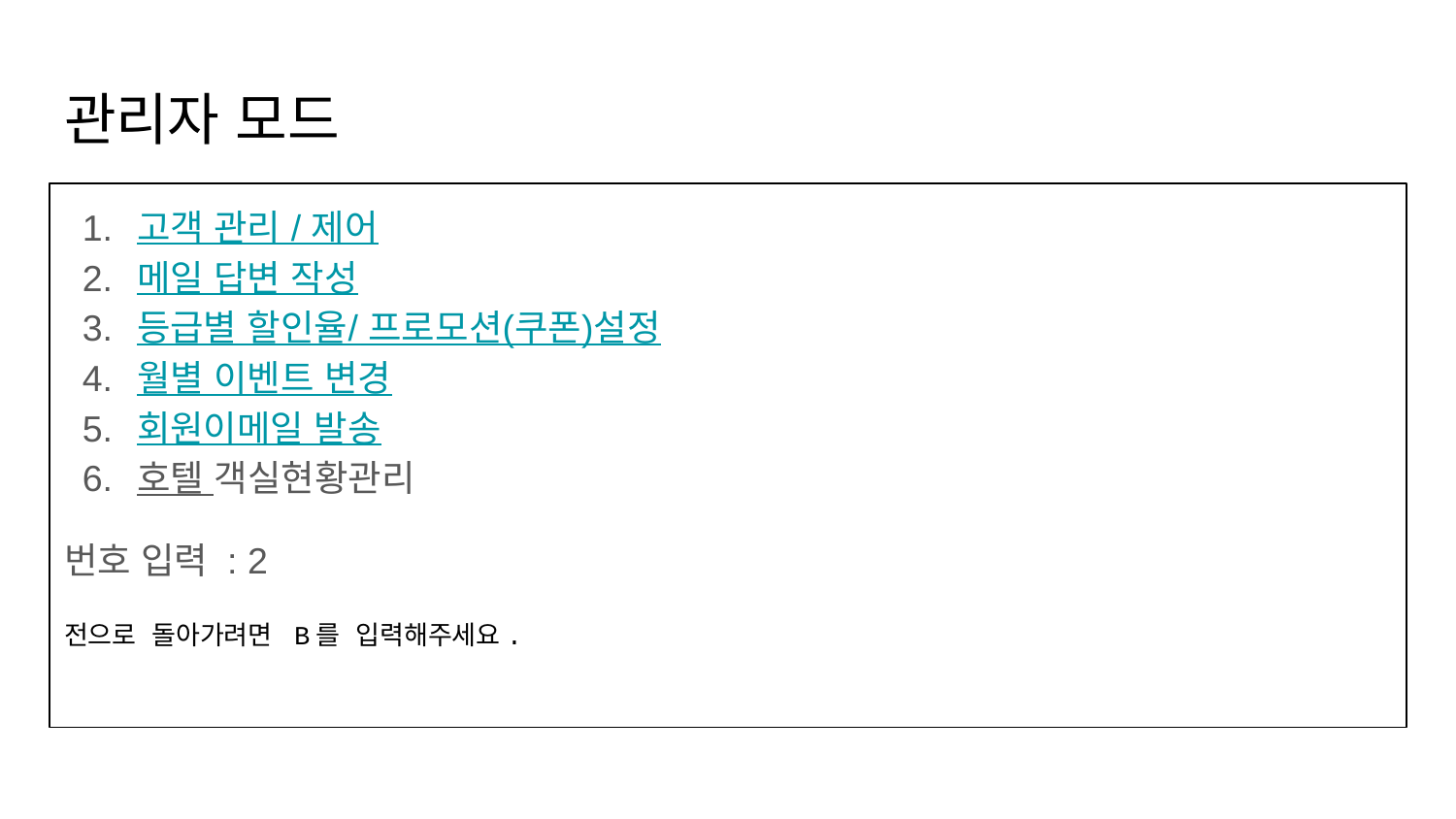

# 관리자 모드
고객 관리 / 제어
메일 답변 작성
등급별 할인율/ 프로모션(쿠폰)설정
월별 이벤트 변경
회원이메일 발송
호텔 객실현황관리
번호 입력 : 2
전으로 돌아가려면 B를 입력해주세요.